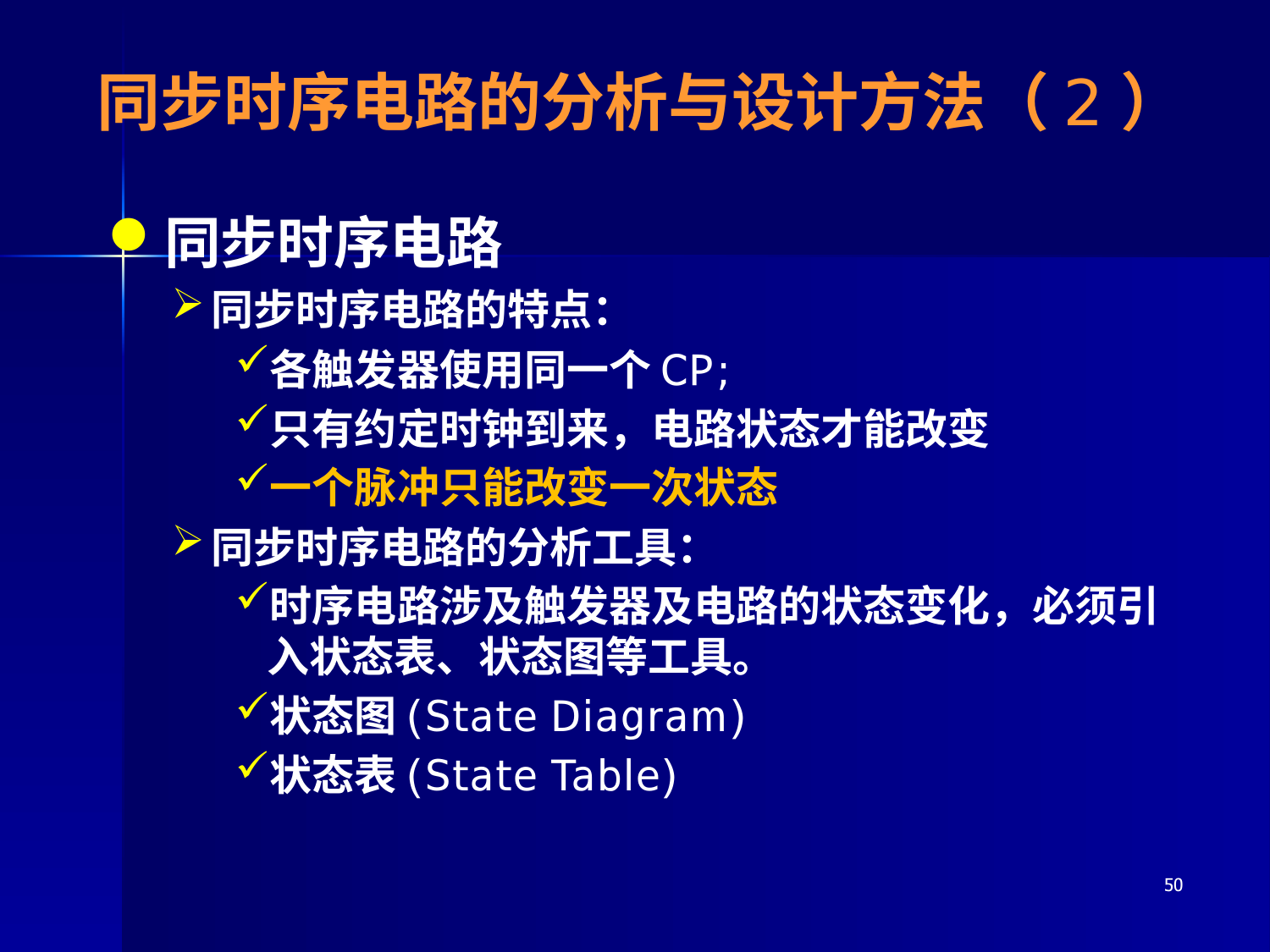

# 同步时序电路的分析与设计方法（2）
同步时序电路
同步时序电路的特点：
各触发器使用同一个CP;
只有约定时钟到来，电路状态才能改变
一个脉冲只能改变一次状态
同步时序电路的分析工具：
时序电路涉及触发器及电路的状态变化，必须引入状态表、状态图等工具。
状态图(State Diagram)
状态表(State Table)
50